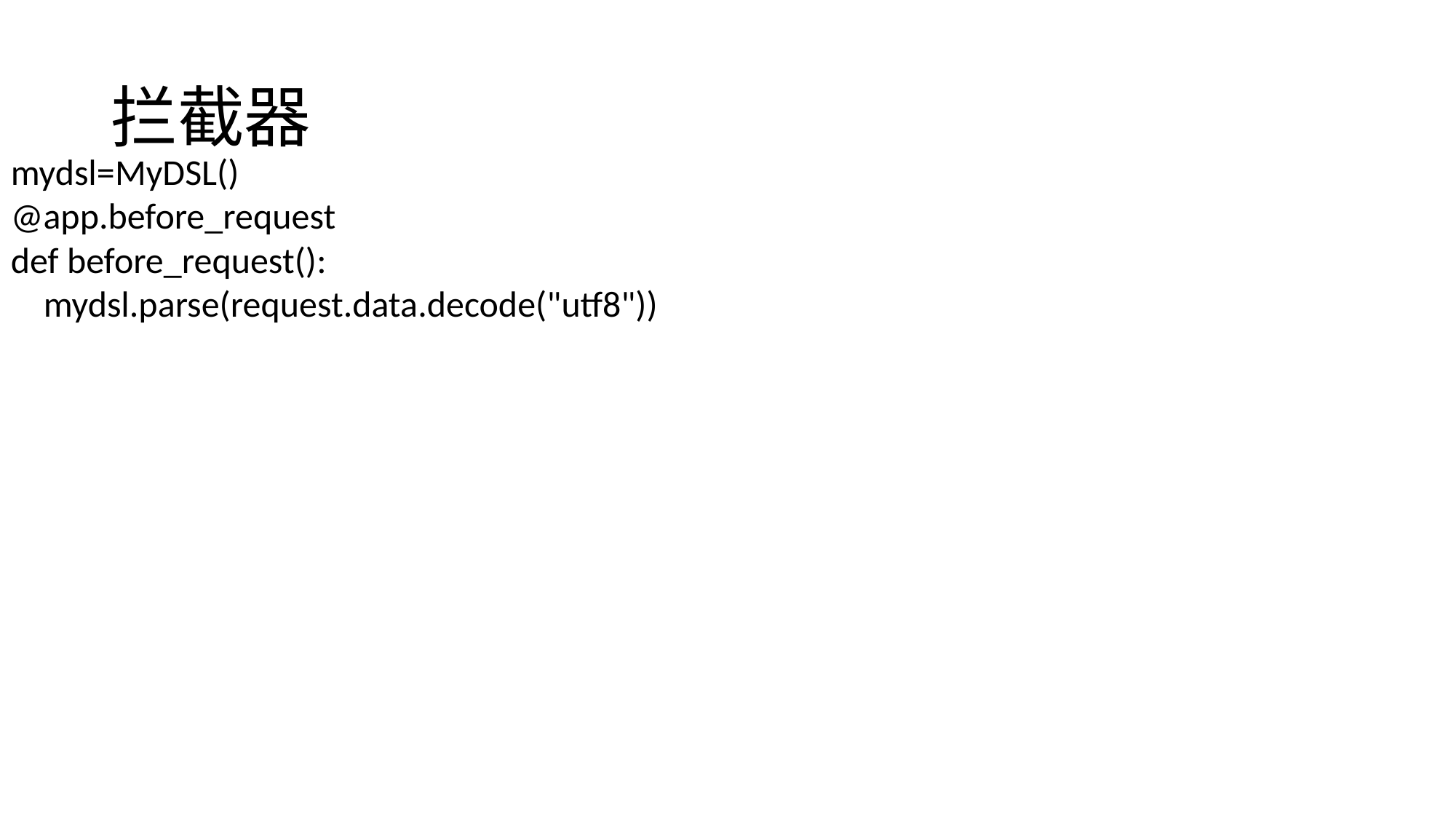

# 拦截器
mydsl=MyDSL()
@app.before_request
def before_request():
    mydsl.parse(request.data.decode("utf8"))